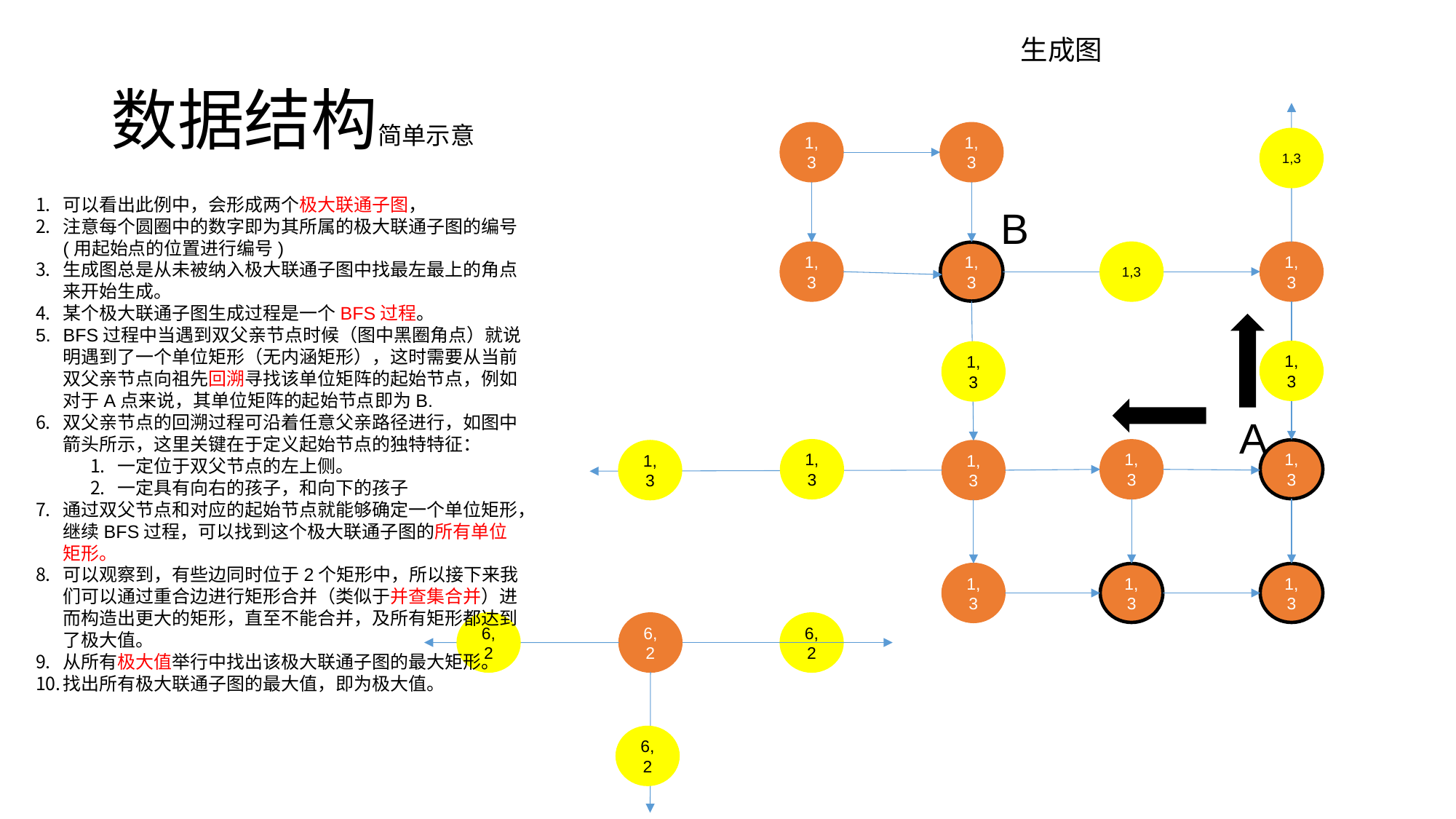

生成图
# 数据结构简单示意
1,3
1,3
1,3
可以看出此例中，会形成两个极大联通子图，
注意每个圆圈中的数字即为其所属的极大联通子图的编号(用起始点的位置进行编号)
生成图总是从未被纳入极大联通子图中找最左最上的角点来开始生成。
某个极大联通子图生成过程是一个BFS过程。
BFS过程中当遇到双父亲节点时候（图中黑圈角点）就说明遇到了一个单位矩形（无内涵矩形），这时需要从当前双父亲节点向祖先回溯寻找该单位矩阵的起始节点，例如对于A点来说，其单位矩阵的起始节点即为B.
双父亲节点的回溯过程可沿着任意父亲路径进行，如图中箭头所示，这里关键在于定义起始节点的独特特征：
一定位于双父节点的左上侧。
一定具有向右的孩子，和向下的孩子
通过双父节点和对应的起始节点就能够确定一个单位矩形，继续BFS过程，可以找到这个极大联通子图的所有单位矩形。
可以观察到，有些边同时位于2个矩形中，所以接下来我们可以通过重合边进行矩形合并（类似于并查集合并）进而构造出更大的矩形，直至不能合并，及所有矩形都达到了极大值。
从所有极大值举行中找出该极大联通子图的最大矩形。
找出所有极大联通子图的最大值，即为极大值。
B
1,3
1,3
1,3
1,3

1,3
1,3

A
1,3
1,3
1,3
1,3
1,3
1,3
1,3
1,3
6,2
6,2
6,2
6,2